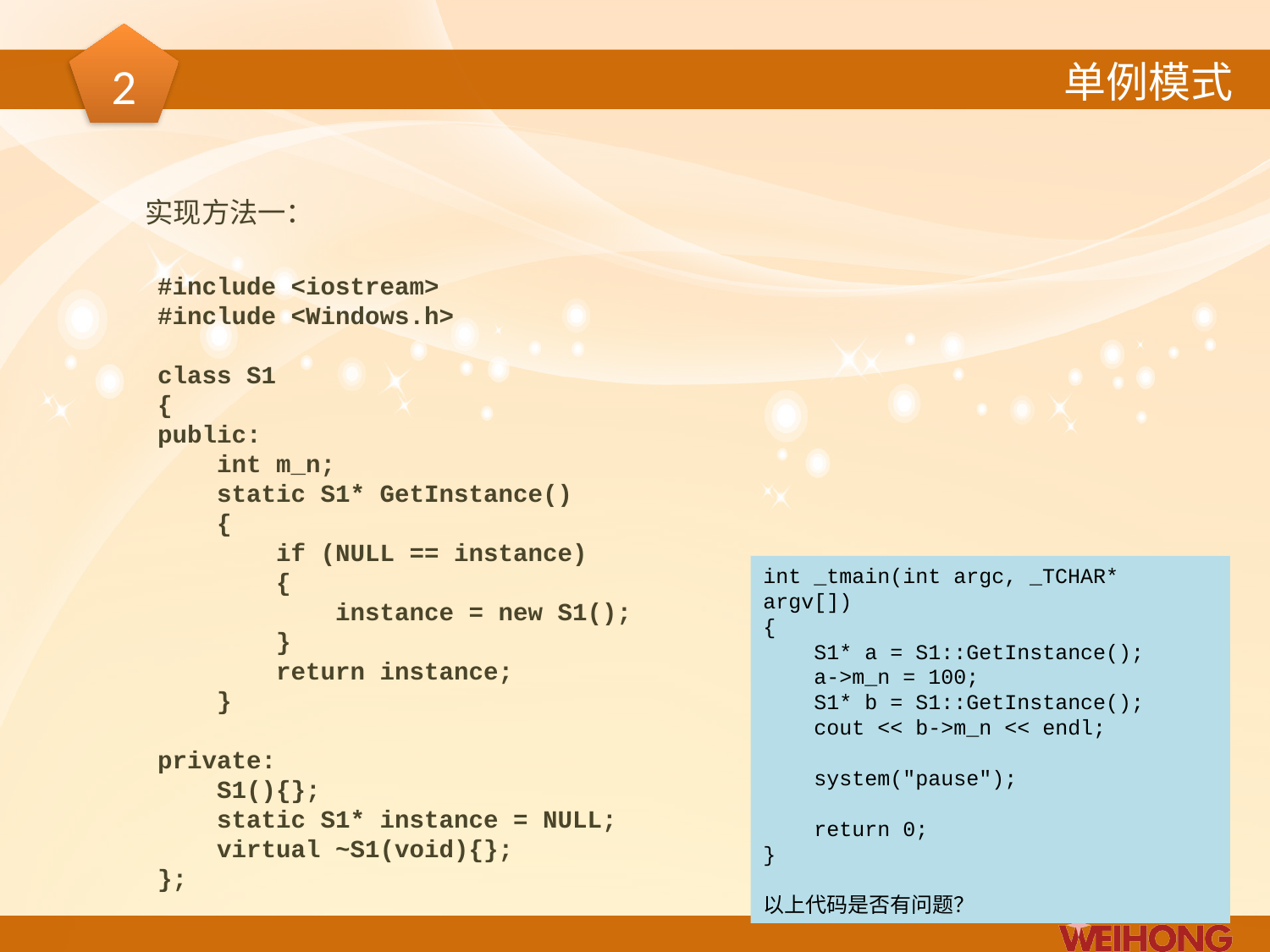

2
单例模式

实现方法一：
#include <iostream>
#include <Windows.h>

class S1
{
public:
    int m_n;
    static S1* GetInstance()
    {
        if (NULL == instance)
        {
            instance = new S1();
        }
        return instance;
    }

private:
    S1(){};
    static S1* instance = NULL;
    virtual ~S1(void){};
};
int _tmain(int argc, _TCHAR* argv[])
{
    S1* a = S1::GetInstance();
    a->m_n = 100;
    S1* b = S1::GetInstance();
    cout << b->m_n << endl;

    system("pause");

    return 0;
}

以上代码是否有问题？